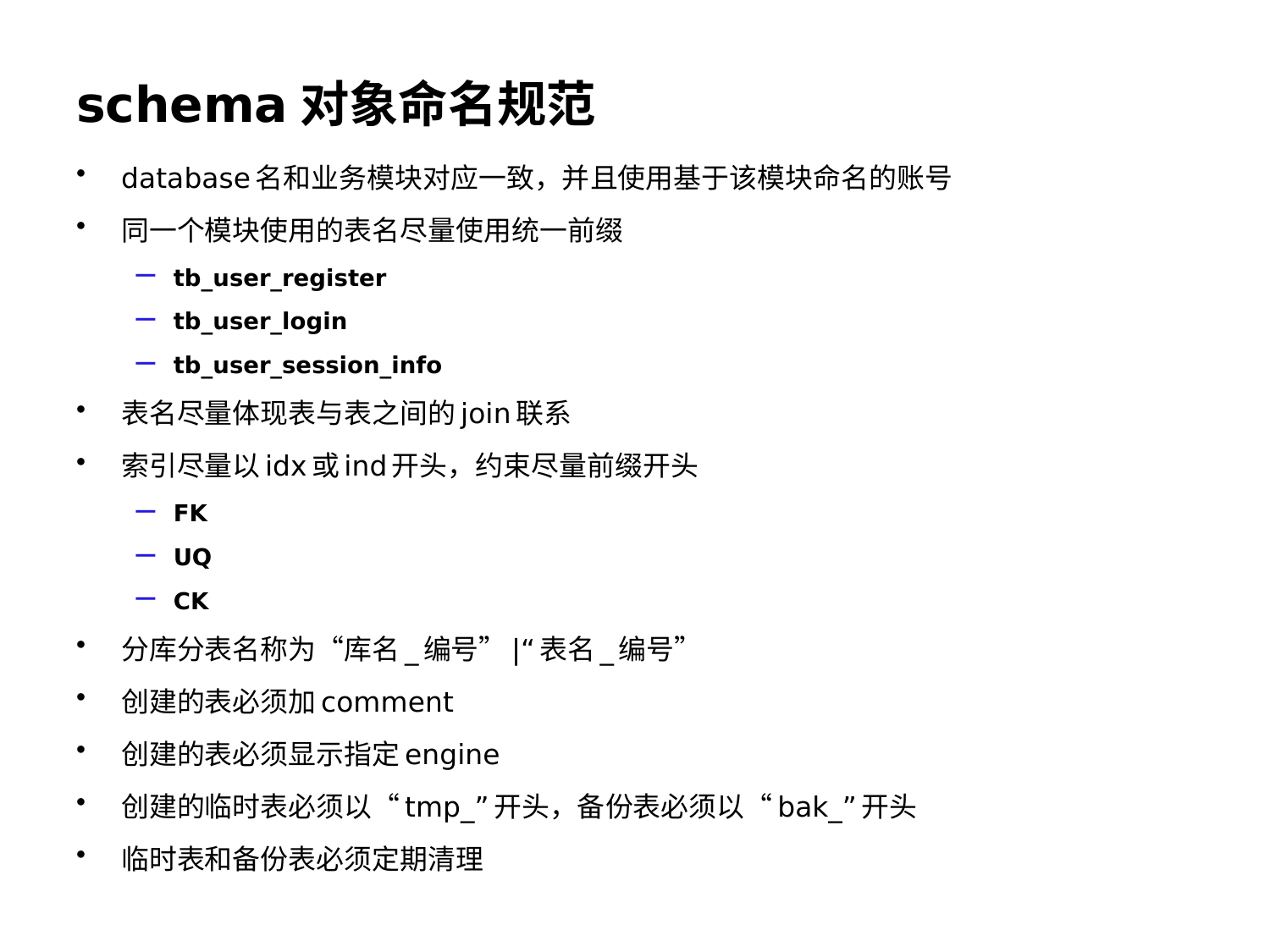

# schema对象命名规范
database名和业务模块对应一致，并且使用基于该模块命名的账号
同一个模块使用的表名尽量使用统一前缀
tb_user_register
tb_user_login
tb_user_session_info
表名尽量体现表与表之间的join联系
索引尽量以idx或ind开头，约束尽量前缀开头
FK
UQ
CK
分库分表名称为“库名_编号”|“表名_编号”
创建的表必须加comment
创建的表必须显示指定engine
创建的临时表必须以“tmp_”开头，备份表必须以“bak_”开头
临时表和备份表必须定期清理